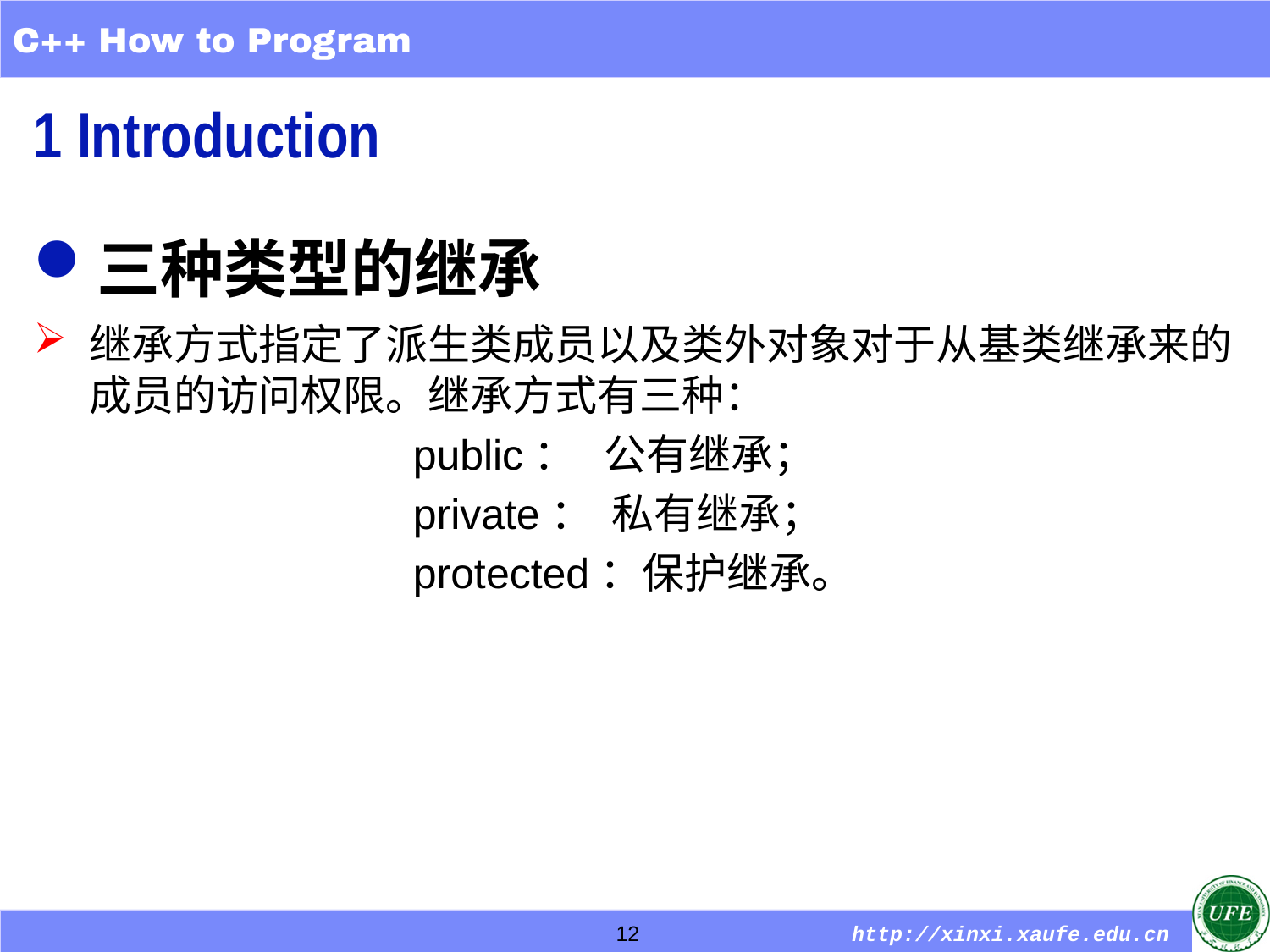

1 Introduction
三种类型的继承
继承方式指定了派生类成员以及类外对象对于从基类继承来的成员的访问权限。继承方式有三种：
                                public：   公有继承；
                                private：  私有继承；
                                protected：保护继承。
12